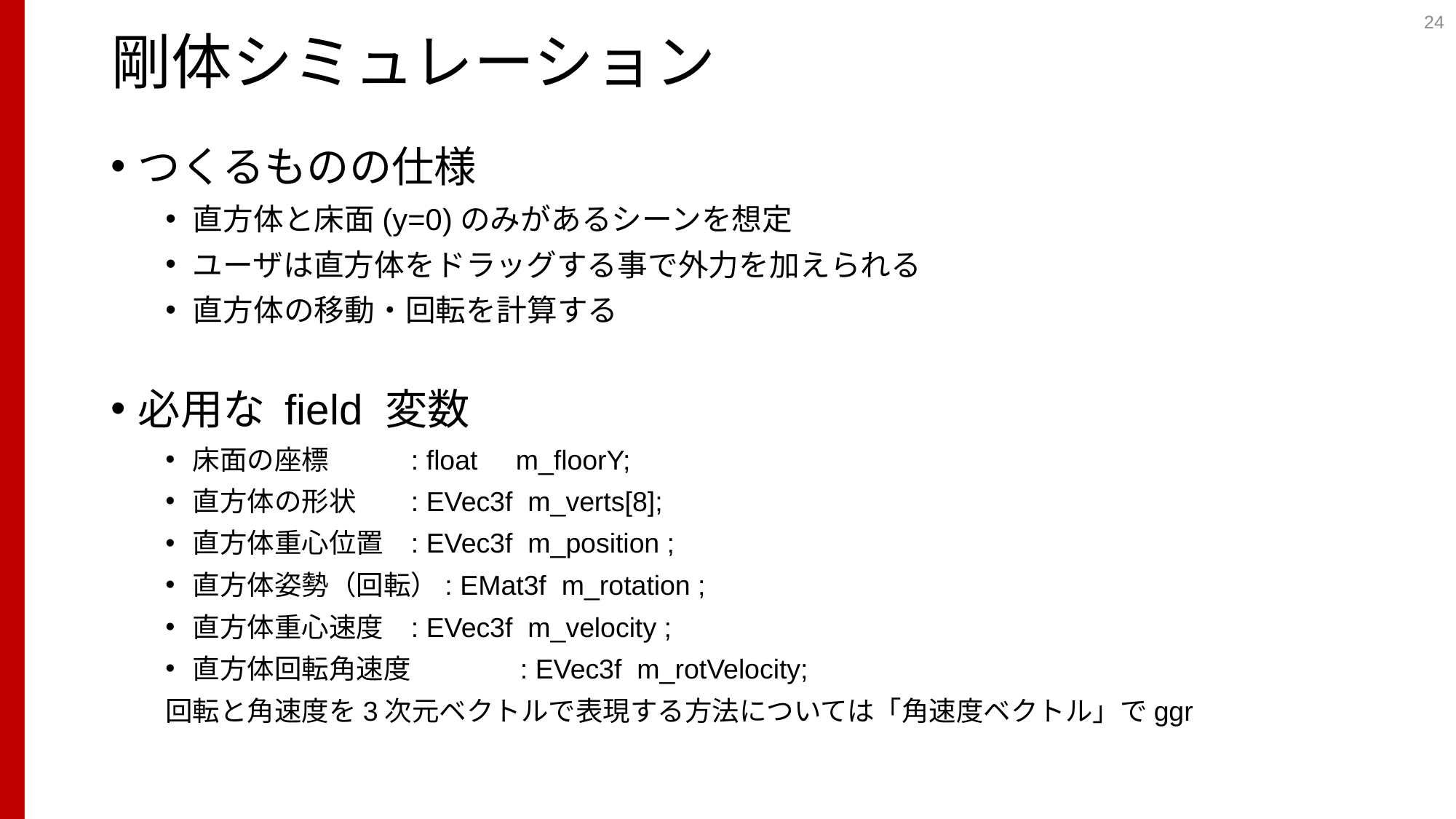

24
# 剛体シミュレーション
つくるものの仕様
直方体と床面(y=0)のみがあるシーンを想定
ユーザは直方体をドラッグする事で外力を加えられる
直方体の移動・回転を計算する

必用な field 変数
床面の座標    	: float     m_floorY;
直方体の形状 	: EVec3f  m_verts[8];
直方体重心位置 	: EVec3f  m_position ;
直方体姿勢（回転）: EMat3f  m_rotation ;
直方体重心速度 	: EVec3f  m_velocity ;
直方体回転角速度 	: EVec3f  m_rotVelocity;
回転と角速度を3次元ベクトルで表現する方法については「角速度ベクトル」でggr